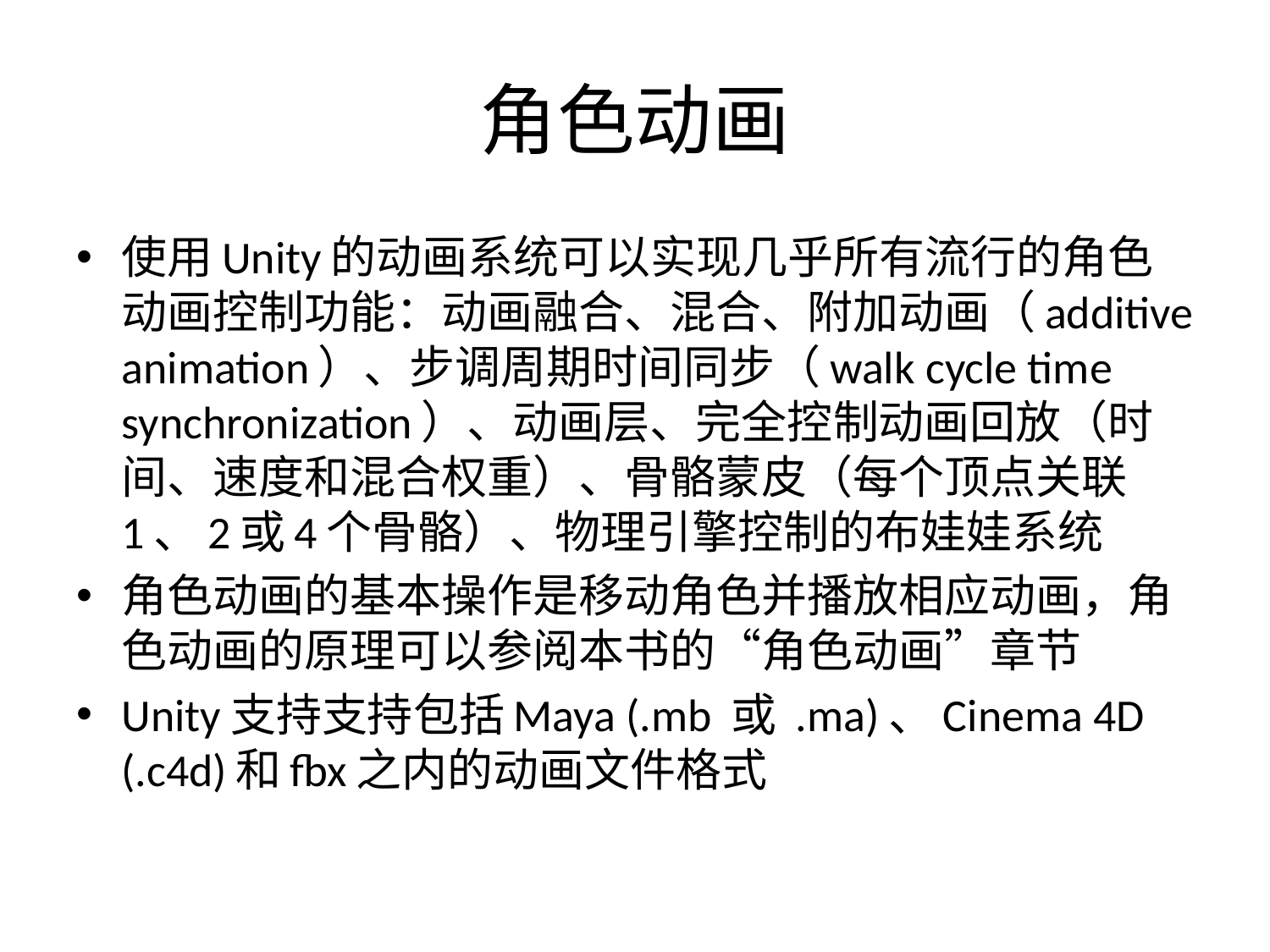

# 角色动画
使用Unity的动画系统可以实现几乎所有流行的角色动画控制功能：动画融合、混合、附加动画（additive animation）、步调周期时间同步（walk cycle time synchronization）、动画层、完全控制动画回放（时间、速度和混合权重）、骨骼蒙皮（每个顶点关联1、2或4个骨骼）、物理引擎控制的布娃娃系统
角色动画的基本操作是移动角色并播放相应动画，角色动画的原理可以参阅本书的“角色动画”章节
Unity支持支持包括Maya (.mb 或 .ma)、Cinema 4D (.c4d)和fbx之内的动画文件格式